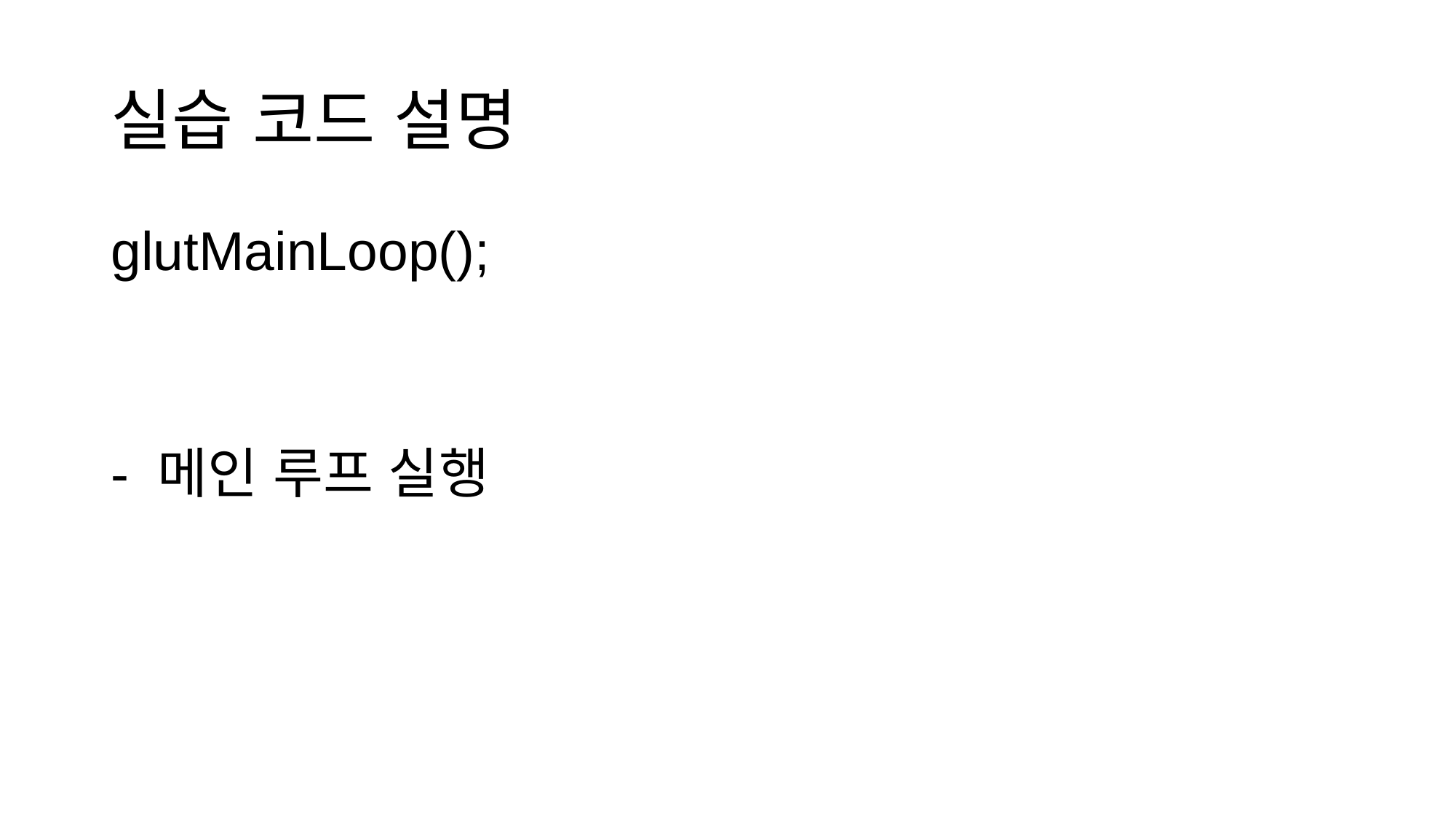

# 실습 코드 설명
glutMainLoop();

- 메인 루프 실행